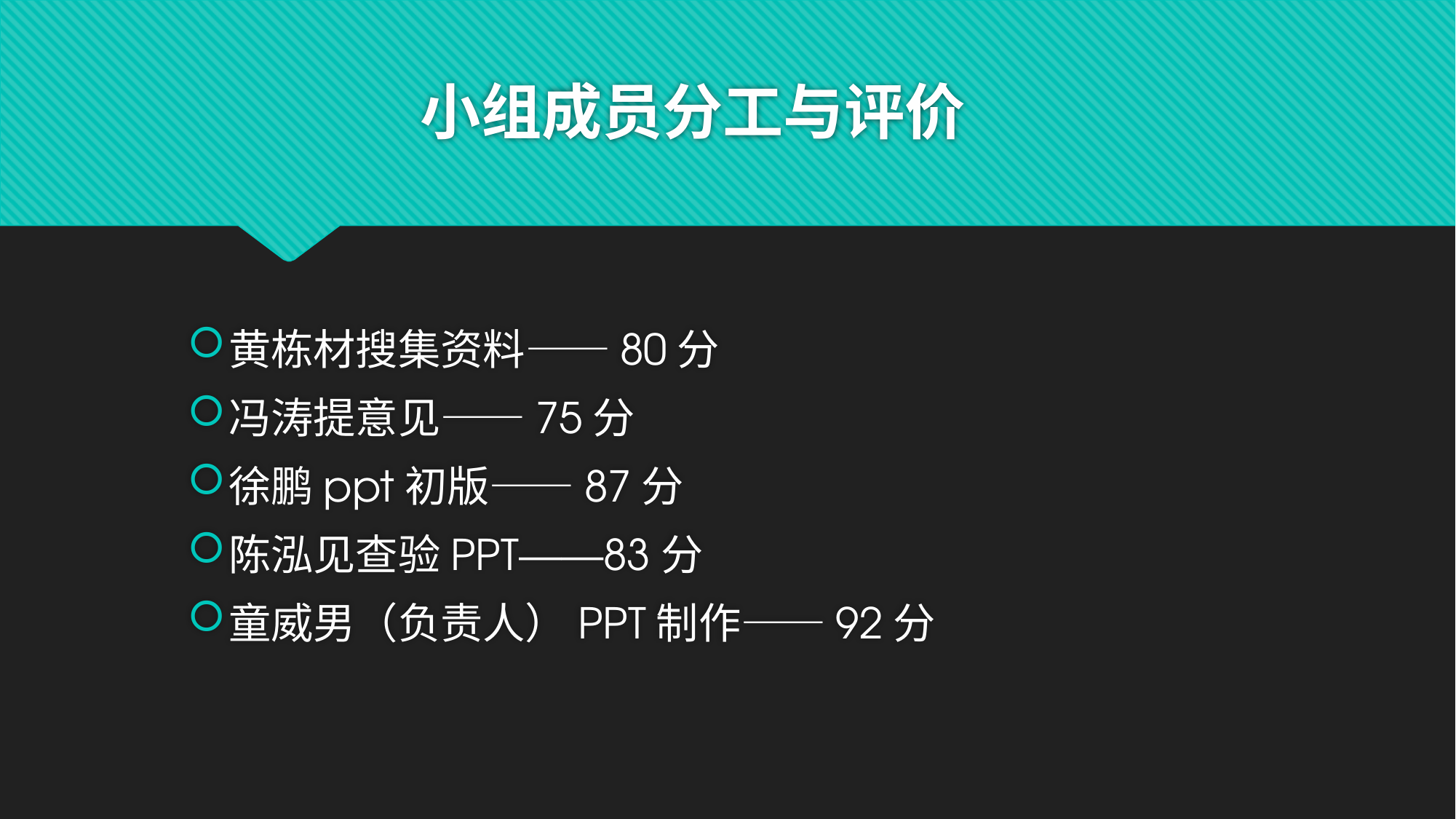

# 小组成员分工与评价
黄栋材搜集资料——80分
冯涛提意见——75分
徐鹏ppt初版——87分
陈泓见查验PPT——83分
童威男（负责人）PPT制作——92分